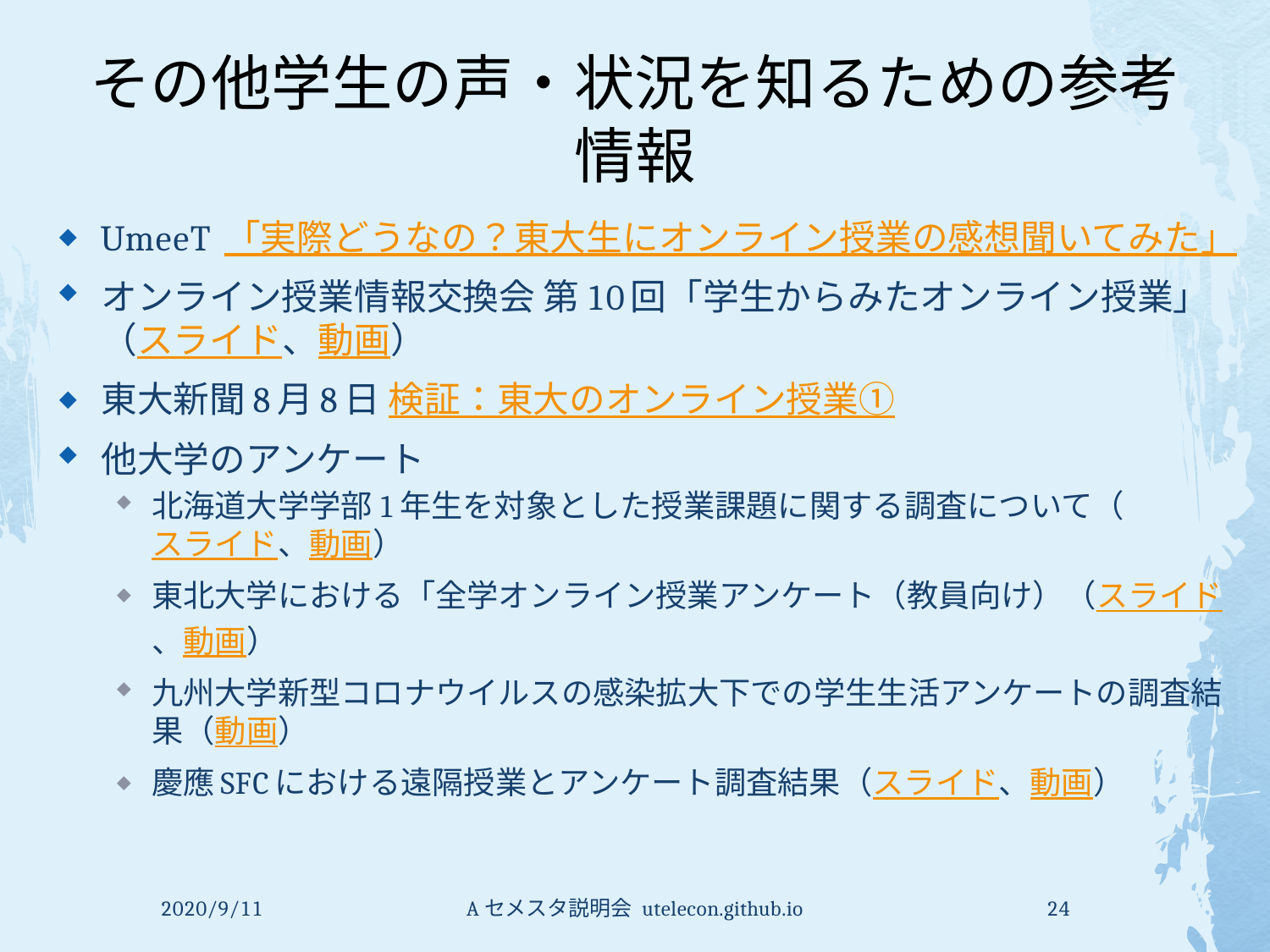

# その他学生の声・状況を知るための参考情報
UmeeT 「実際どうなの？東大生にオンライン授業の感想聞いてみた」
オンライン授業情報交換会 第10回「学生からみたオンライン授業」（スライド、動画）
東大新聞8月8日 検証：東大のオンライン授業①
他大学のアンケート
北海道大学学部1年生を対象とした授業課題に関する調査について（スライド、動画）
東北大学における「全学オンライン授業アンケート（教員向け）（スライド、動画）
九州大学新型コロナウイルスの感染拡大下での学生生活アンケートの調査結果（動画）
慶應SFCにおける遠隔授業とアンケート調査結果（スライド、動画）
2020/9/11
Aセメスタ説明会 utelecon.github.io
24